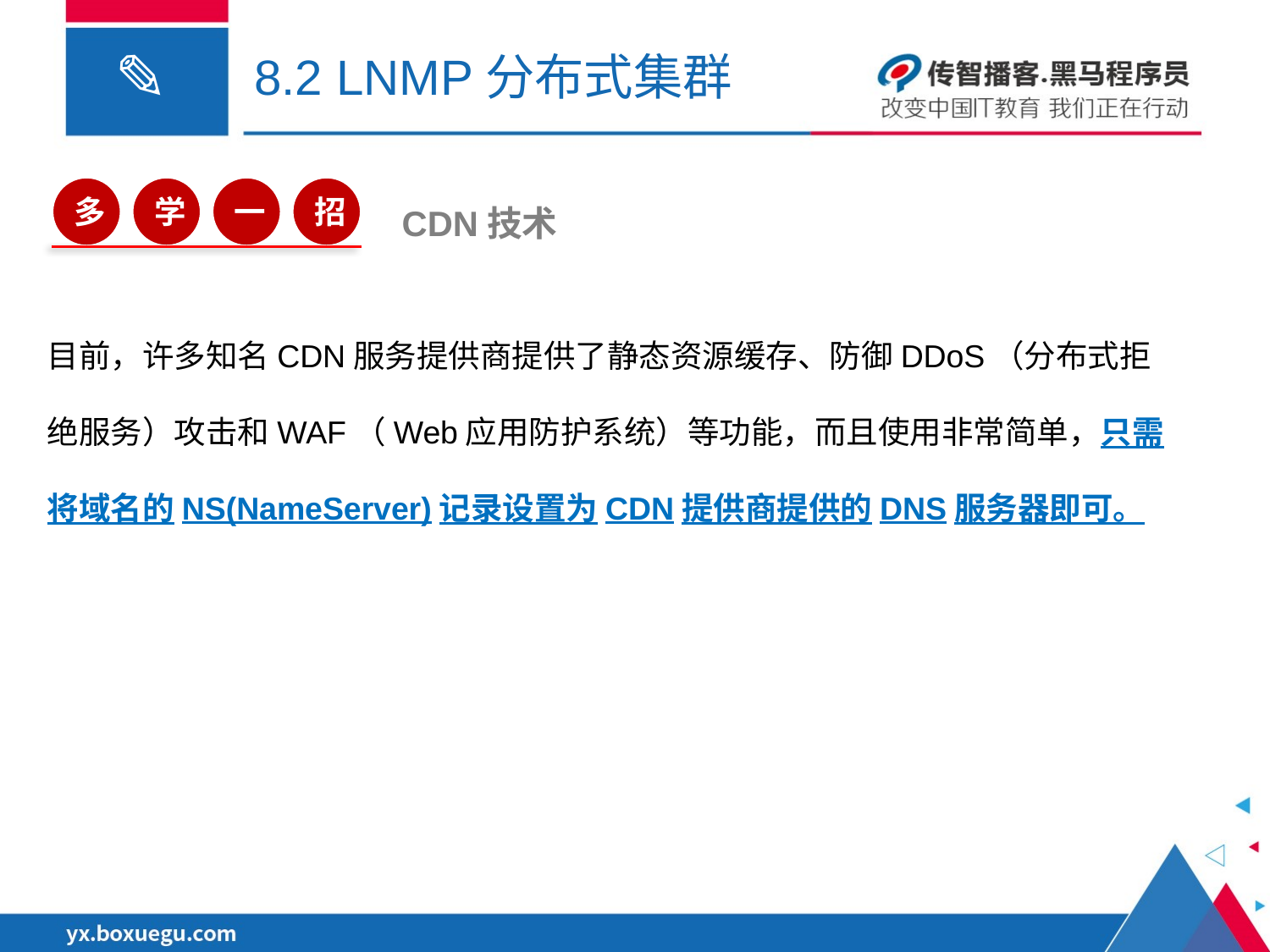

# 8.2 LNMP分布式集群
多
学
一
招
CDN技术
目前，许多知名CDN服务提供商提供了静态资源缓存、防御DDoS（分布式拒绝服务）攻击和WAF（Web应用防护系统）等功能，而且使用非常简单，只需将域名的NS(NameServer)记录设置为CDN提供商提供的DNS服务器即可。